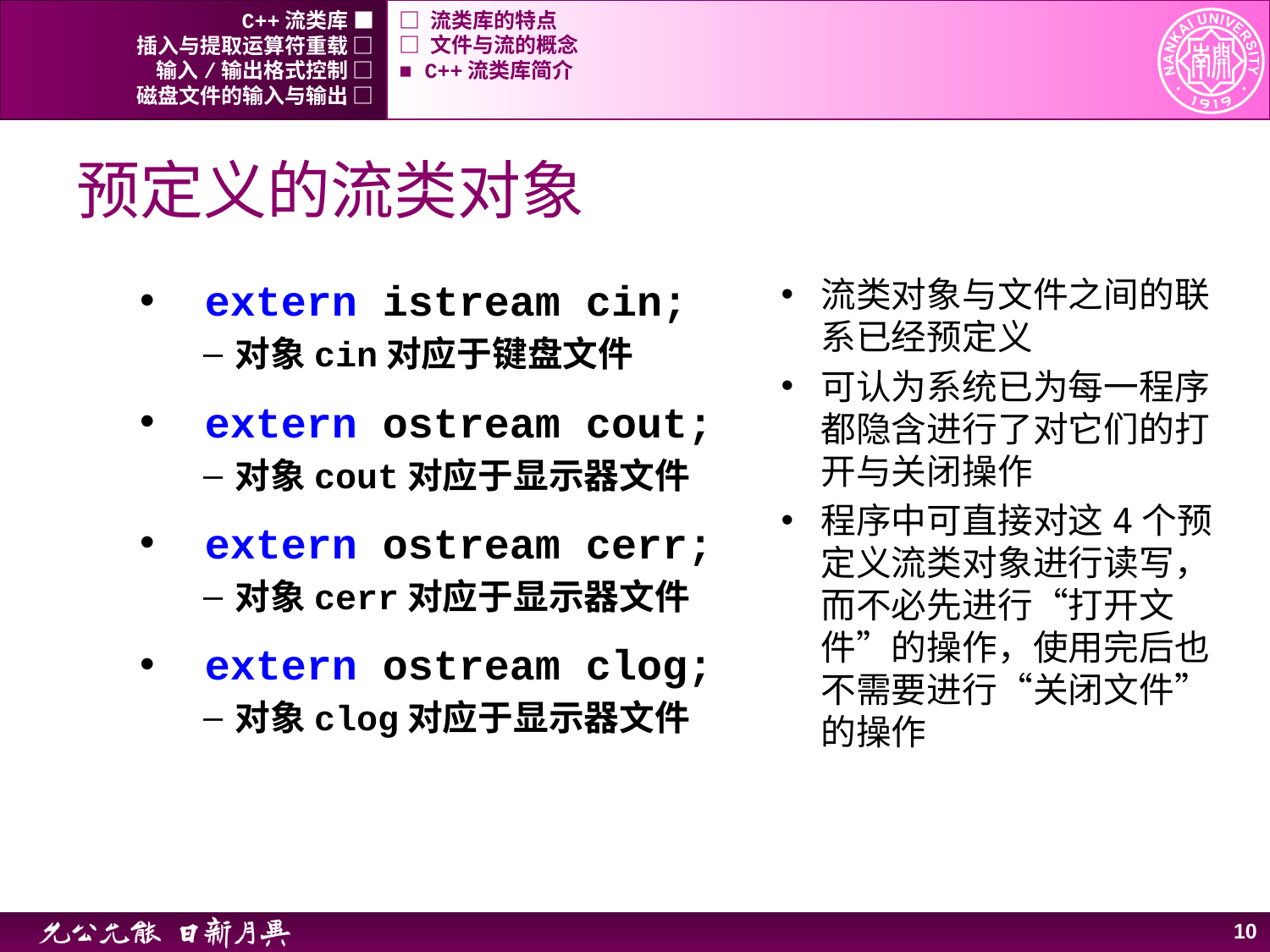

C++流类库 ■
□ 流类库的特点
插入与提取运算符重载 □
□ 文件与流的概念
输入/输出格式控制 □
■ C++流类库简介
磁盘文件的输入与输出 □
# 预定义的流类对象
流类对象与文件之间的联系已经预定义
可认为系统已为每一程序都隐含进行了对它们的打开与关闭操作
程序中可直接对这4个预定义流类对象进行读写，而不必先进行“打开文件”的操作，使用完后也不需要进行“关闭文件”的操作
 extern istream cin;
对象cin对应于键盘文件
 extern ostream cout;
对象cout对应于显示器文件
 extern ostream cerr;
对象cerr对应于显示器文件
 extern ostream clog;
对象clog对应于显示器文件

10